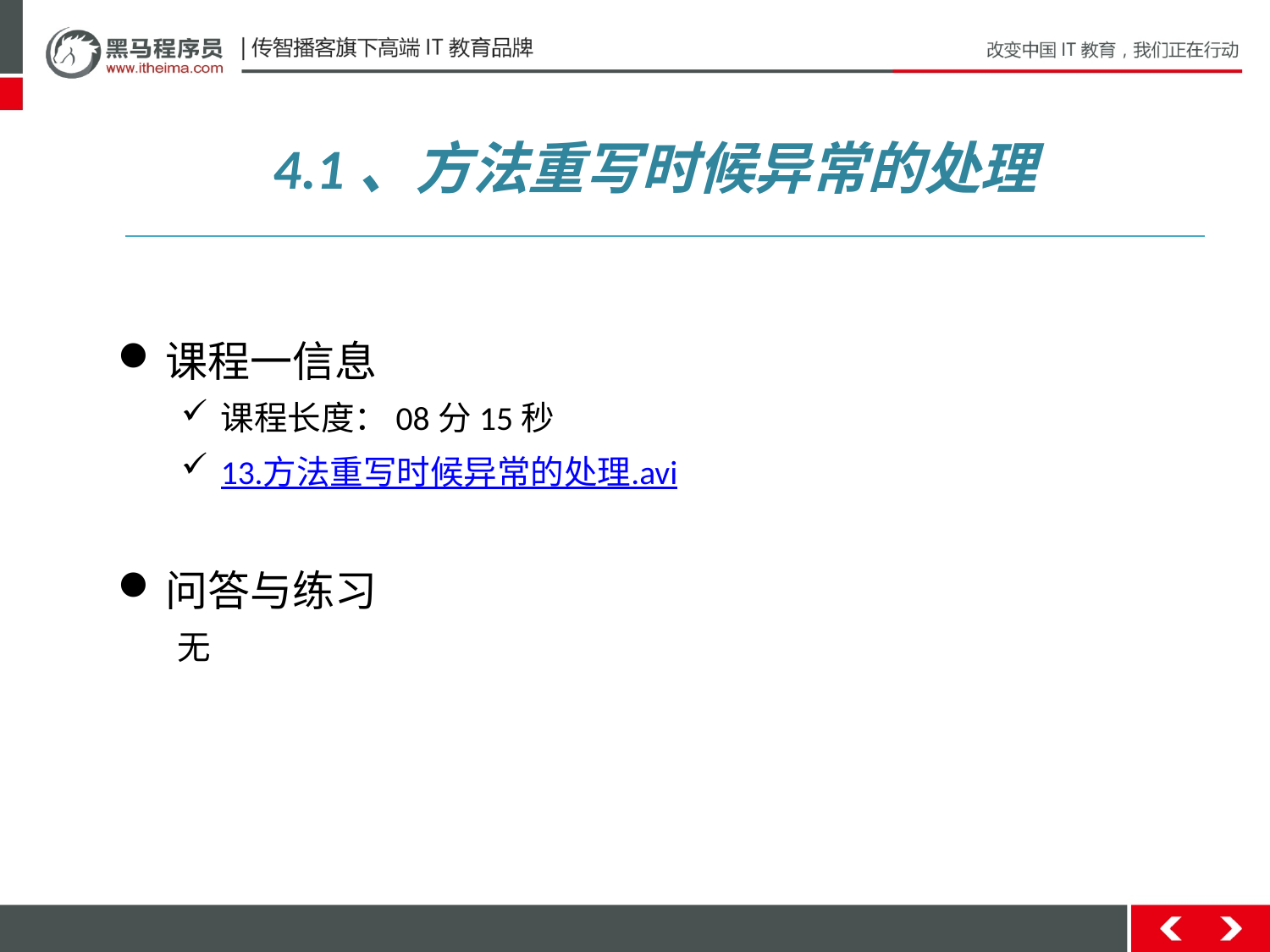

# 4.1、方法重写时候异常的处理

课程一信息
课程长度：08分15秒
13.方法重写时候异常的处理.avi

问答与练习
       无